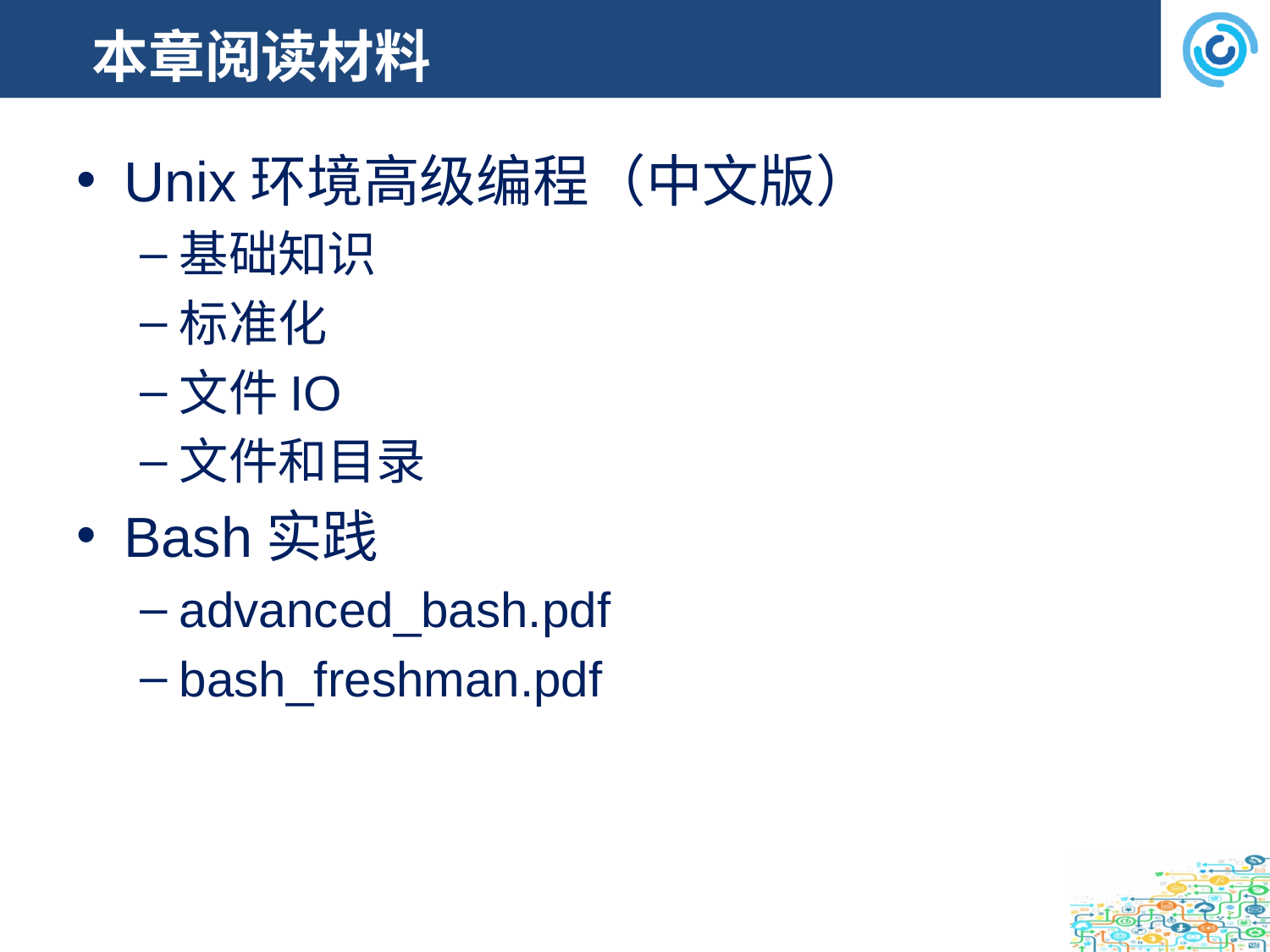

# 本章阅读材料
Unix环境高级编程（中文版）
基础知识
标准化
文件IO
文件和目录
Bash实践
advanced_bash.pdf
bash_freshman.pdf